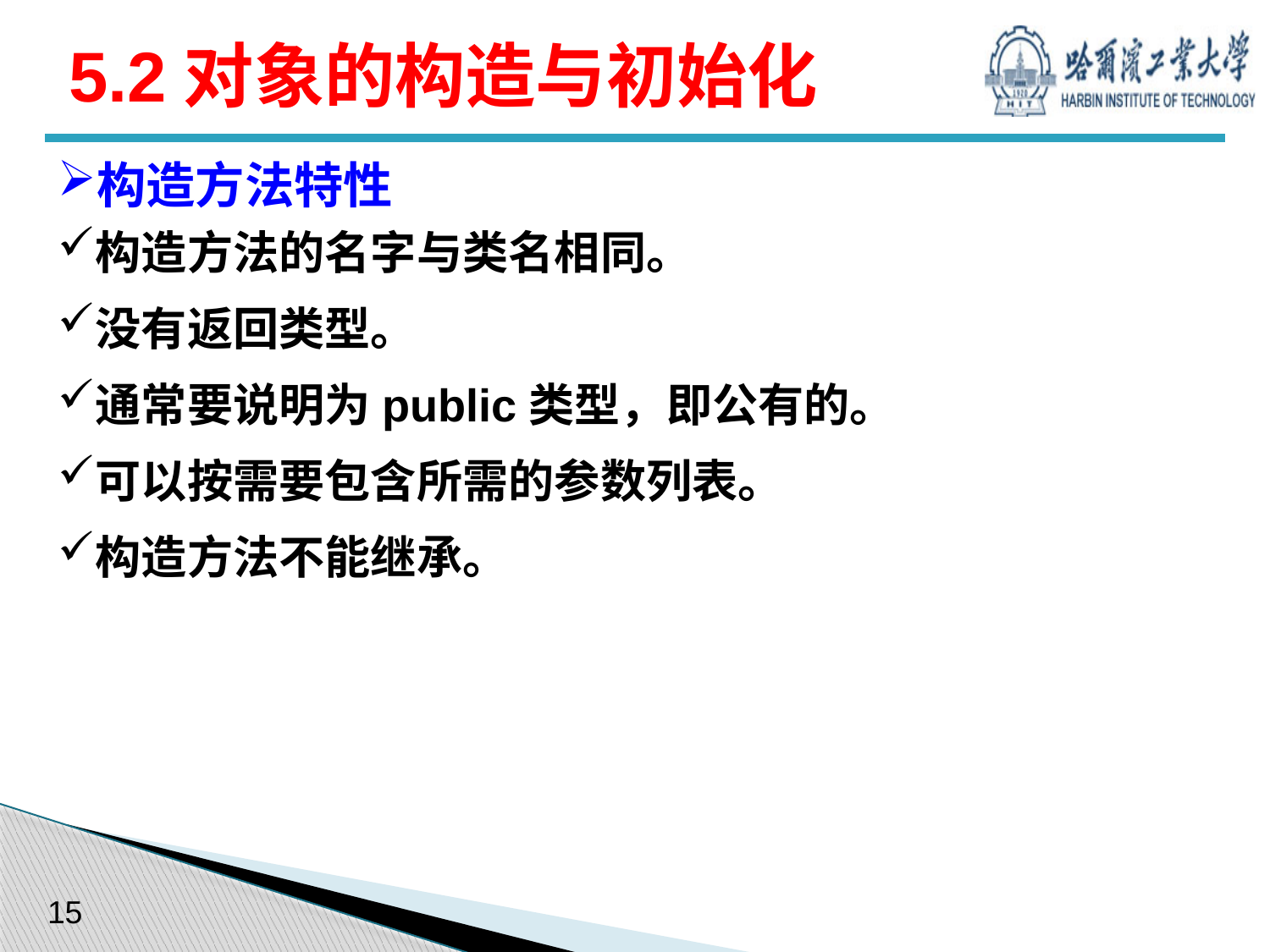

# 5.2对象的构造与初始化
构造方法特性
构造方法的名字与类名相同。
没有返回类型。
通常要说明为public类型，即公有的。
可以按需要包含所需的参数列表。
构造方法不能继承。